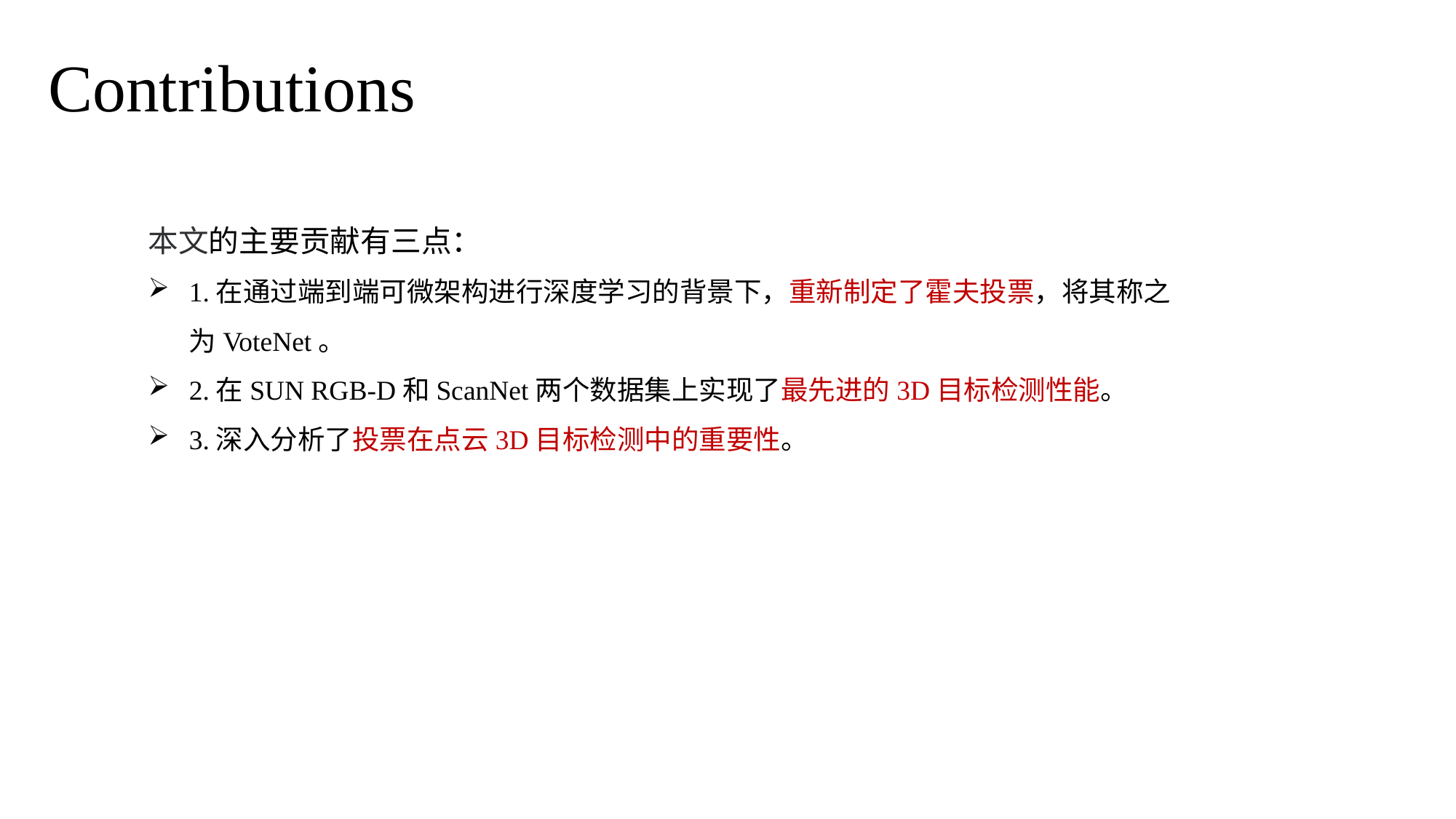

Contributions
本文的主要贡献有三点：
1.在通过端到端可微架构进行深度学习的背景下，重新制定了霍夫投票，将其称之为VoteNet。
2.在SUN RGB-D和ScanNet两个数据集上实现了最先进的3D目标检测性能。
3.深入分析了投票在点云3D目标检测中的重要性。